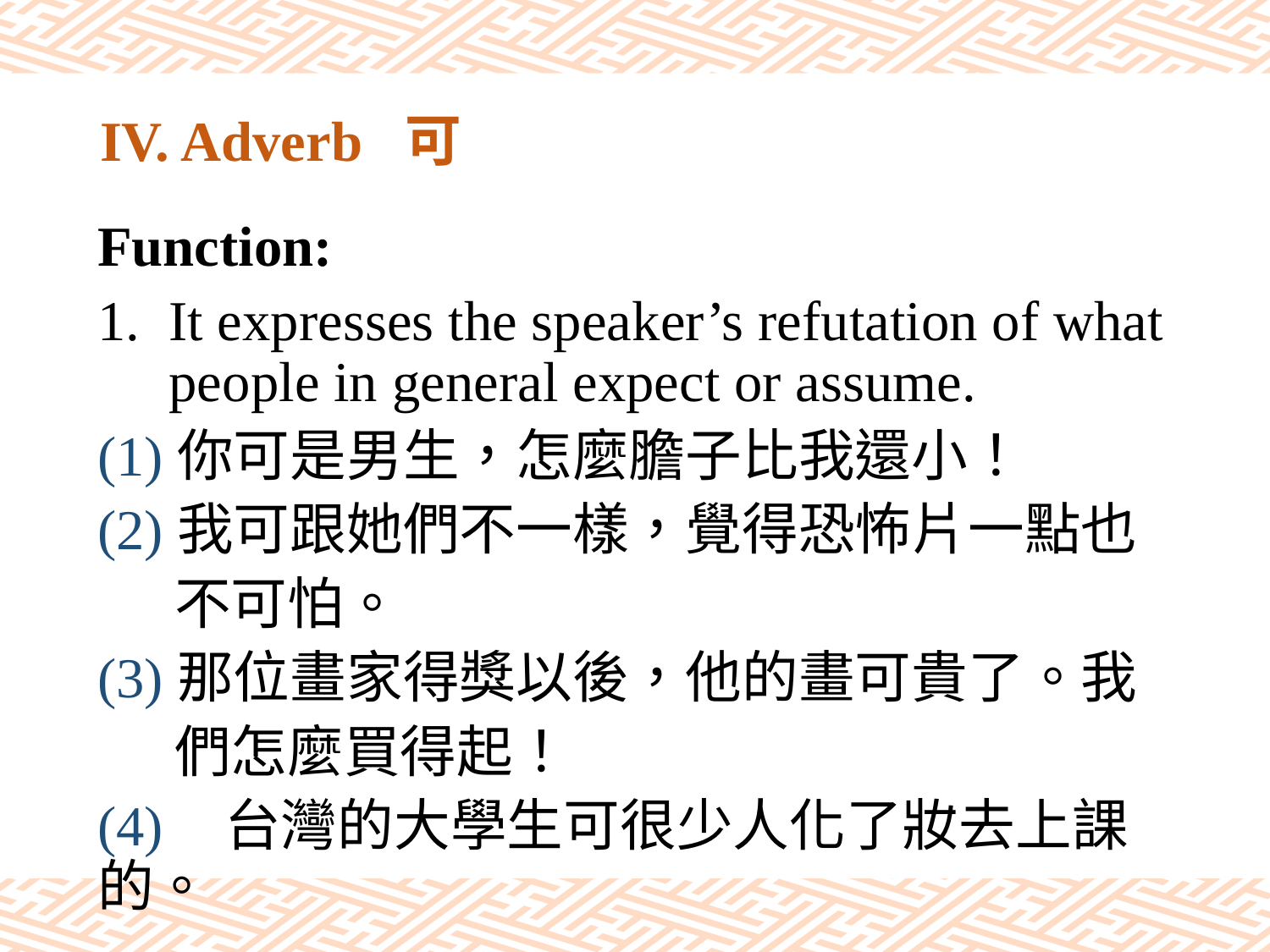

# IV. Adverb  可
Function:
It expresses the speaker’s refutation of what people in general expect or assume.
(1)你可是男生，怎麼膽子比我還小！
(2)我可跟她們不一樣，覺得恐怖片一點也
     不可怕。
(3)那位畫家得獎以後，他的畫可貴了。我
     們怎麼買得起！
(4)	台灣的大學生可很少人化了妝去上課的。